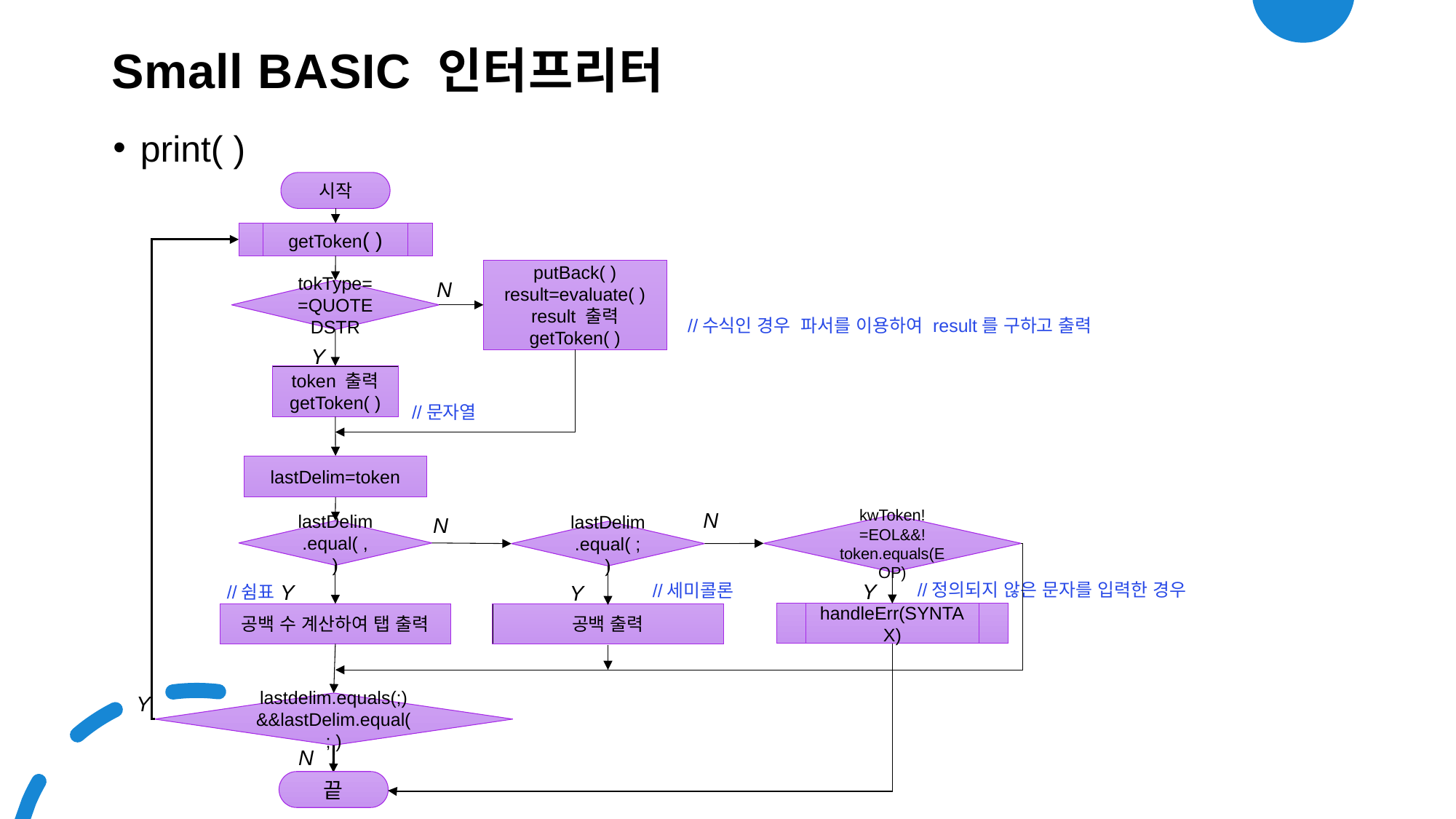

# Small BASIC 인터프리터
print( )

시작
getToken( )

N
putBack( )
result=evaluate( )
result 출력
getToken( )
tokType==QUOTEDSTR

Y
//수식인 경우  파서를 이용하여 result를 구하고 출력
token 출력
getToken( )
//문자열
lastDelim=token

N

N
kwToken!=EOL&&!token.equals(EOP)
lastDelim.equal( , )
lastDelim.equal( ; )

Y

Y

Y
//정의되지 않은 문자를 입력한 경우
//세미콜론
//쉼표
handleErr(SYNTAX)
공백 수 계산하여 탭 출력
공백 출력

Y
lastdelim.equals(;)&&lastDelim.equal( ; )

N
끝